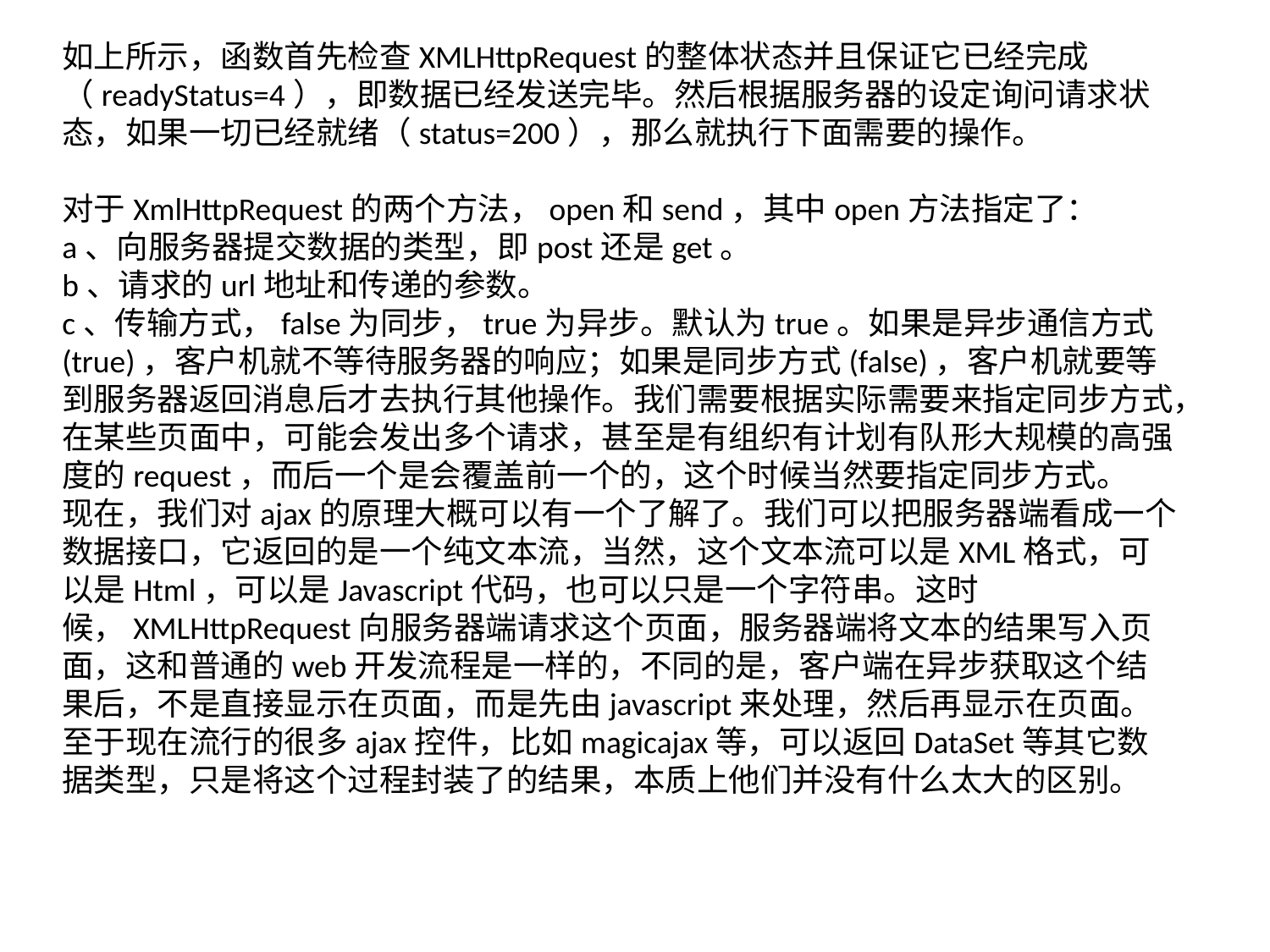

如上所示，函数首先检查XMLHttpRequest的整体状态并且保证它已经完成（readyStatus=4），即数据已经发送完毕。然后根据服务器的设定询问请求状态，如果一切已经就绪（status=200），那么就执行下面需要的操作。

对于XmlHttpRequest的两个方法，open和send，其中open方法指定了：
a、向服务器提交数据的类型，即post还是get。
b、请求的url地址和传递的参数。
c、传输方式，false为同步，true为异步。默认为true。如果是异步通信方式(true)，客户机就不等待服务器的响应；如果是同步方式(false)，客户机就要等到服务器返回消息后才去执行其他操作。我们需要根据实际需要来指定同步方式，在某些页面中，可能会发出多个请求，甚至是有组织有计划有队形大规模的高强度的request，而后一个是会覆盖前一个的，这个时候当然要指定同步方式。
现在，我们对ajax的原理大概可以有一个了解了。我们可以把服务器端看成一个数据接口，它返回的是一个纯文本流，当然，这个文本流可以是XML格式，可以是Html，可以是Javascript代码，也可以只是一个字符串。这时候，XMLHttpRequest向服务器端请求这个页面，服务器端将文本的结果写入页面，这和普通的web开发流程是一样的，不同的是，客户端在异步获取这个结果后，不是直接显示在页面，而是先由javascript来处理，然后再显示在页面。至于现在流行的很多ajax控件，比如magicajax等，可以返回DataSet等其它数据类型，只是将这个过程封装了的结果，本质上他们并没有什么太大的区别。